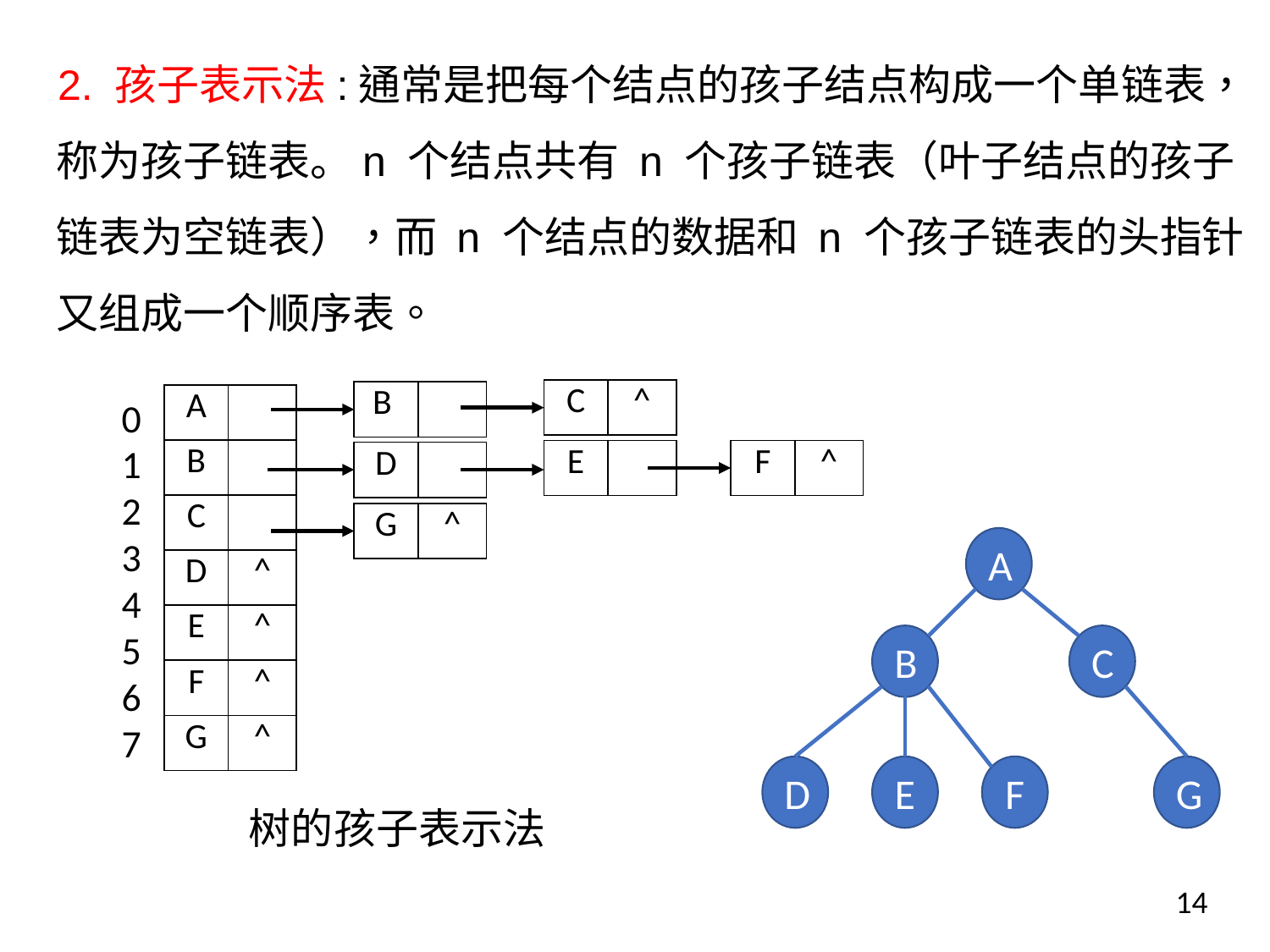

2. 孩子表示法:通常是把每个结点的孩子结点构成一个单链表，称为孩子链表。n 个结点共有 n 个孩子链表（叶子结点的孩子链表为空链表），而 n 个结点的数据和 n 个孩子链表的头指针又组成一个顺序表。
| C | ^ |
| --- | --- |
| B |  |
| --- | --- |
| A |  |
| --- | --- |
| B |  |
| C |  |
| D | ^ |
| E | ^ |
| F | ^ |
| G | ^ |
0
1
2
3
4
5
6
7
| E |  |
| --- | --- |
| F | ^ |
| --- | --- |
| D |  |
| --- | --- |
| G | ^ |
| --- | --- |
A
B
C
D
E
F
G
树的孩子表示法
14